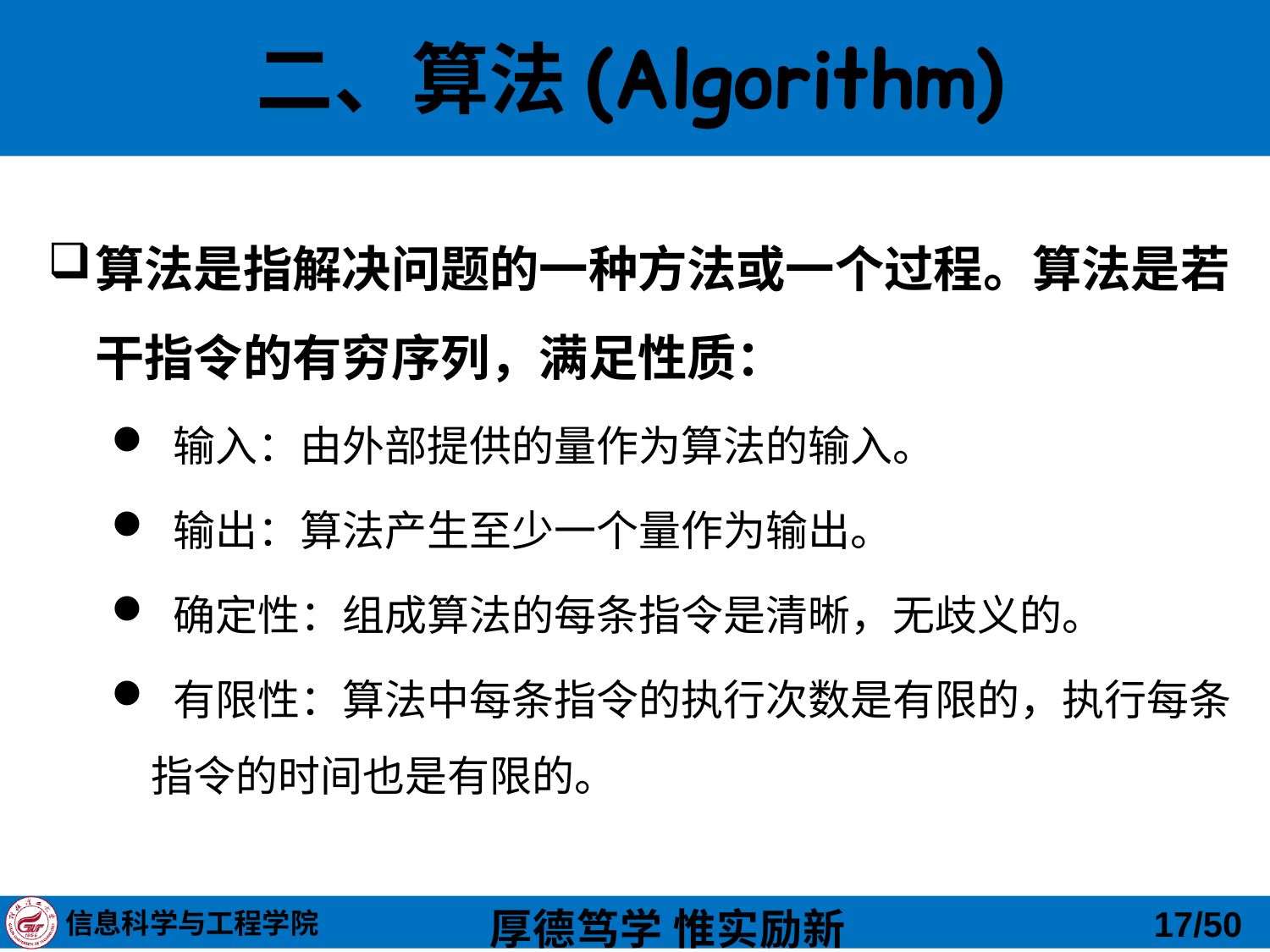

# 二、算法(Algorithm)
算法是指解决问题的一种方法或一个过程。算法是若干指令的有穷序列，满足性质：
 输入：由外部提供的量作为算法的输入。
 输出：算法产生至少一个量作为输出。
 确定性：组成算法的每条指令是清晰，无歧义的。
 有限性：算法中每条指令的执行次数是有限的，执行每条指令的时间也是有限的。
17/50